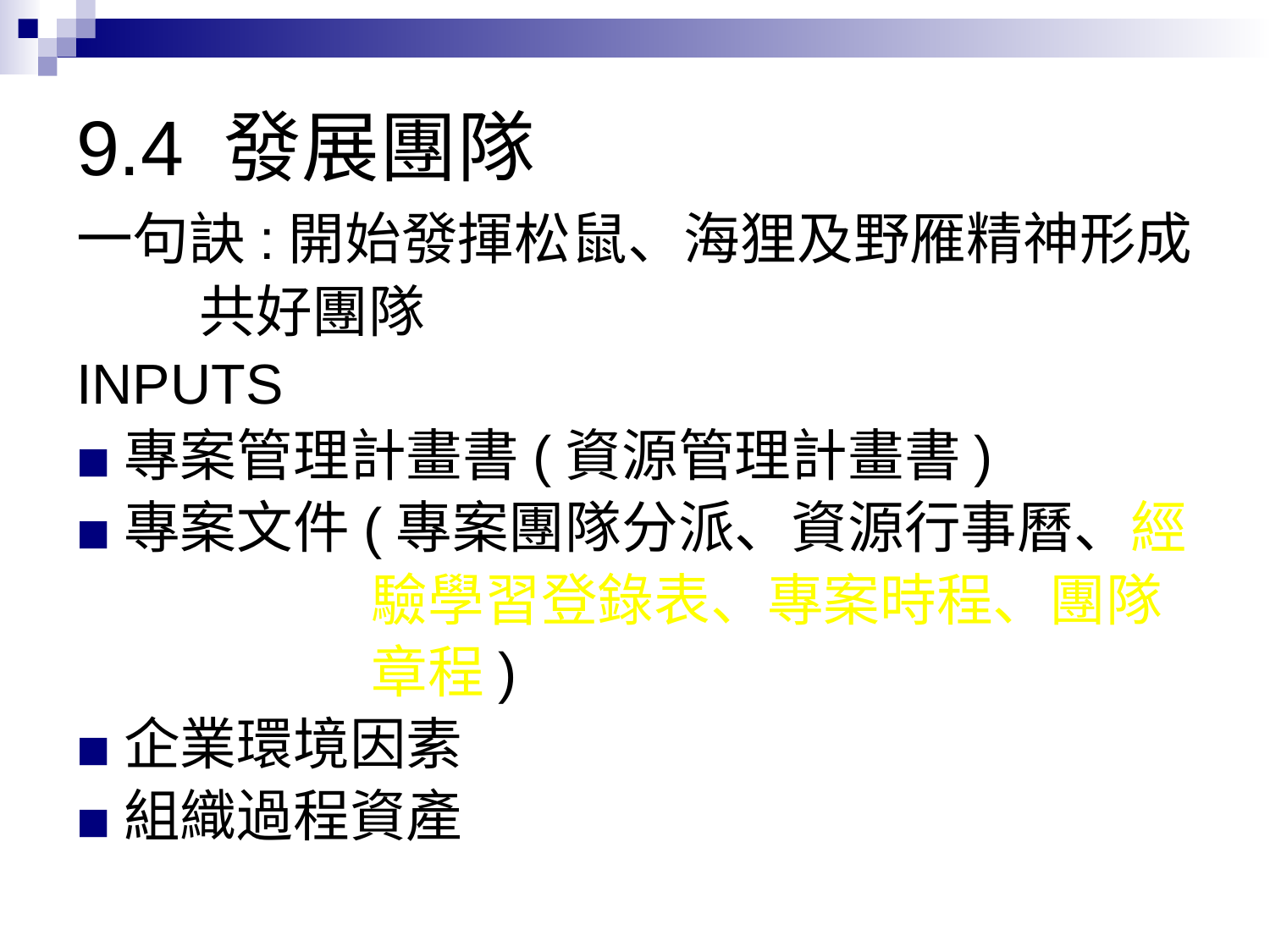

# 9.4 發展團隊
一句訣:開始發揮松鼠、海狸及野雁精神形成
       共好團隊
INPUTS
專案管理計畫書(資源管理計畫書)
專案文件(專案團隊分派、資源行事曆、經
                  驗學習登錄表、專案時程、團隊
                  章程)
企業環境因素
組織過程資產